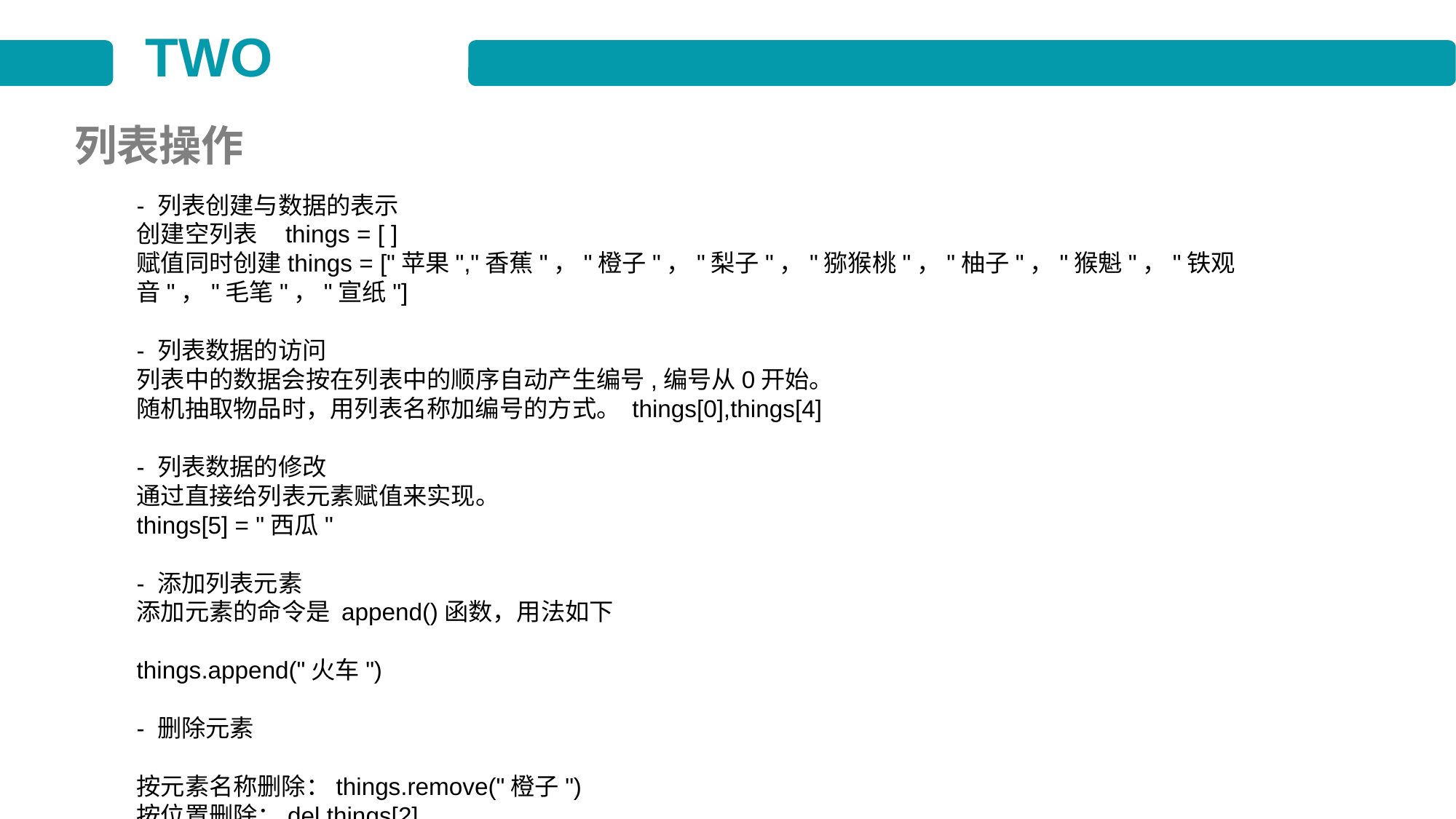

TWO

列表操作
- 列表创建与数据的表示
创建空列表    things = [ ]
赋值同时创建things = ["苹果","香蕉"，"橙子"，"梨子"，"猕猴桃"，"柚子"，"猴魁"，"铁观音"，"毛笔"，"宣纸"]

- 列表数据的访问
列表中的数据会按在列表中的顺序自动产生编号,编号从0开始。
随机抽取物品时，用列表名称加编号的方式。 things[0],things[4]

- 列表数据的修改
通过直接给列表元素赋值来实现。
things[5] = "西瓜"

- 添加列表元素
添加元素的命令是 append()函数，用法如下

things.append("火车")

- 删除元素

按元素名称删除：things.remove("橙子")
按位置删除：del things[2]